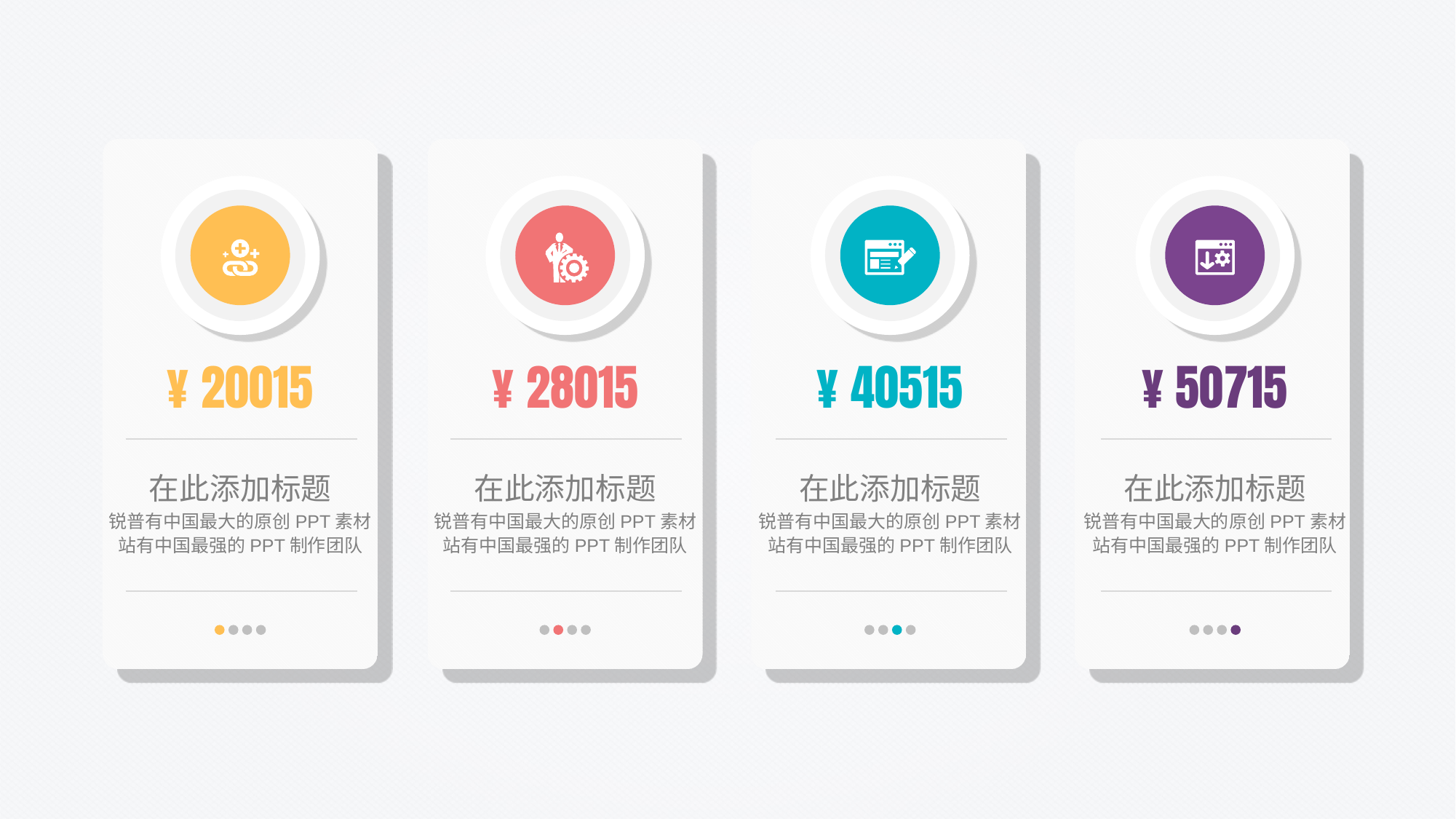

¥ 20015
在此添加标题
锐普有中国最大的原创PPT素材站有中国最强的PPT制作团队

¥ 28015
在此添加标题
锐普有中国最大的原创PPT素材站有中国最强的PPT制作团队

¥ 40515
在此添加标题
锐普有中国最大的原创PPT素材站有中国最强的PPT制作团队

¥ 50715
在此添加标题
锐普有中国最大的原创PPT素材站有中国最强的PPT制作团队